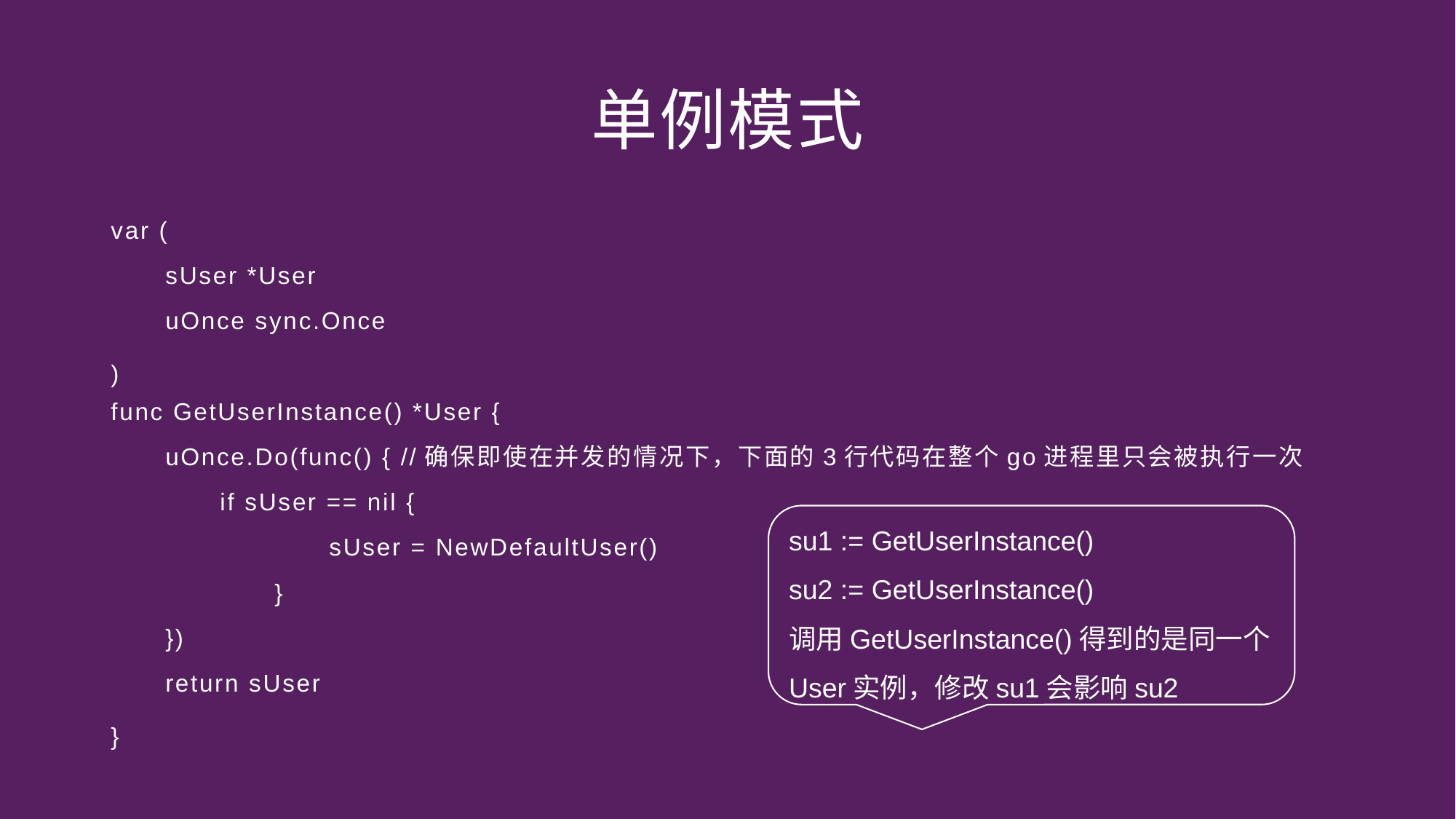

# 单例模式
var (
sUser *User
uOnce sync.Once
)
func GetUserInstance() *User {
uOnce.Do(func() { //确保即使在并发的情况下，下面的3行代码在整个go进程里只会被执行一次
if sUser == nil {
	sUser = NewDefaultUser()
	}
})
return sUser
}
su1 := GetUserInstance()
su2 := GetUserInstance()
调用GetUserInstance()得到的是同一个User实例，修改su1会影响su2